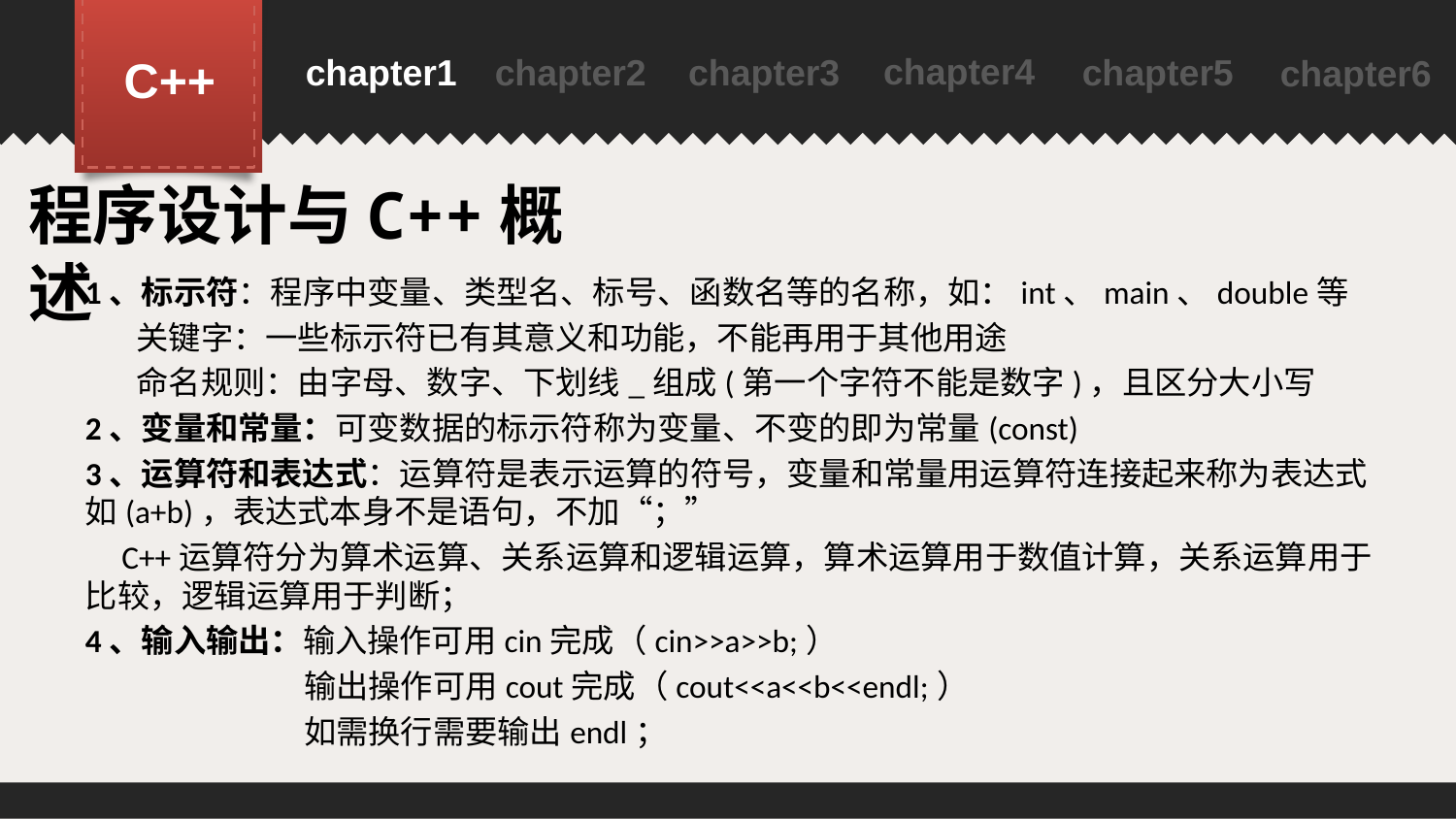

chapter4
C++
chapter1
chapter2
chapter3
chapter5
chapter6
PPT模板下载：www.1ppt.com/moban/     行业PPT模板：www.1ppt.com/hangye/
节日PPT模板：www.1ppt.com/jieri/           PPT素材下载：www.1ppt.com/sucai/
PPT背景图片：www.1ppt.com/beijing/      PPT图表下载：www.1ppt.com/tubiao/
优秀PPT下载：www.1ppt.com/xiazai/        PPT教程： www.1ppt.com/powerpoint/
Word教程： www.1ppt.com/word/              Excel教程：www.1ppt.com/excel/
资料下载：www.1ppt.com/ziliao/                PPT课件下载：www.1ppt.com/kejian/
范文下载：www.1ppt.com/fanwen/             试卷下载：www.1ppt.com/shiti/
教案下载：www.1ppt.com/jiaoan/

程序设计与C++概述
1、标示符：程序中变量、类型名、标号、函数名等的名称，如：int、main、double等
      关键字：一些标示符已有其意义和功能，不能再用于其他用途
      命名规则：由字母、数字、下划线_组成(第一个字符不能是数字)，且区分大小写
2、变量和常量：可变数据的标示符称为变量、不变的即为常量(const)
3、运算符和表达式：运算符是表示运算的符号，变量和常量用运算符连接起来称为表达式如(a+b)，表达式本身不是语句，不加“；”
     C++运算符分为算术运算、关系运算和逻辑运算，算术运算用于数值计算，关系运算用于比较，逻辑运算用于判断；
4、输入输出：输入操作可用cin完成（cin>>a>>b;）
                             输出操作可用cout完成（cout<<a<<b<<endl;）
                             如需换行需要输出endl；